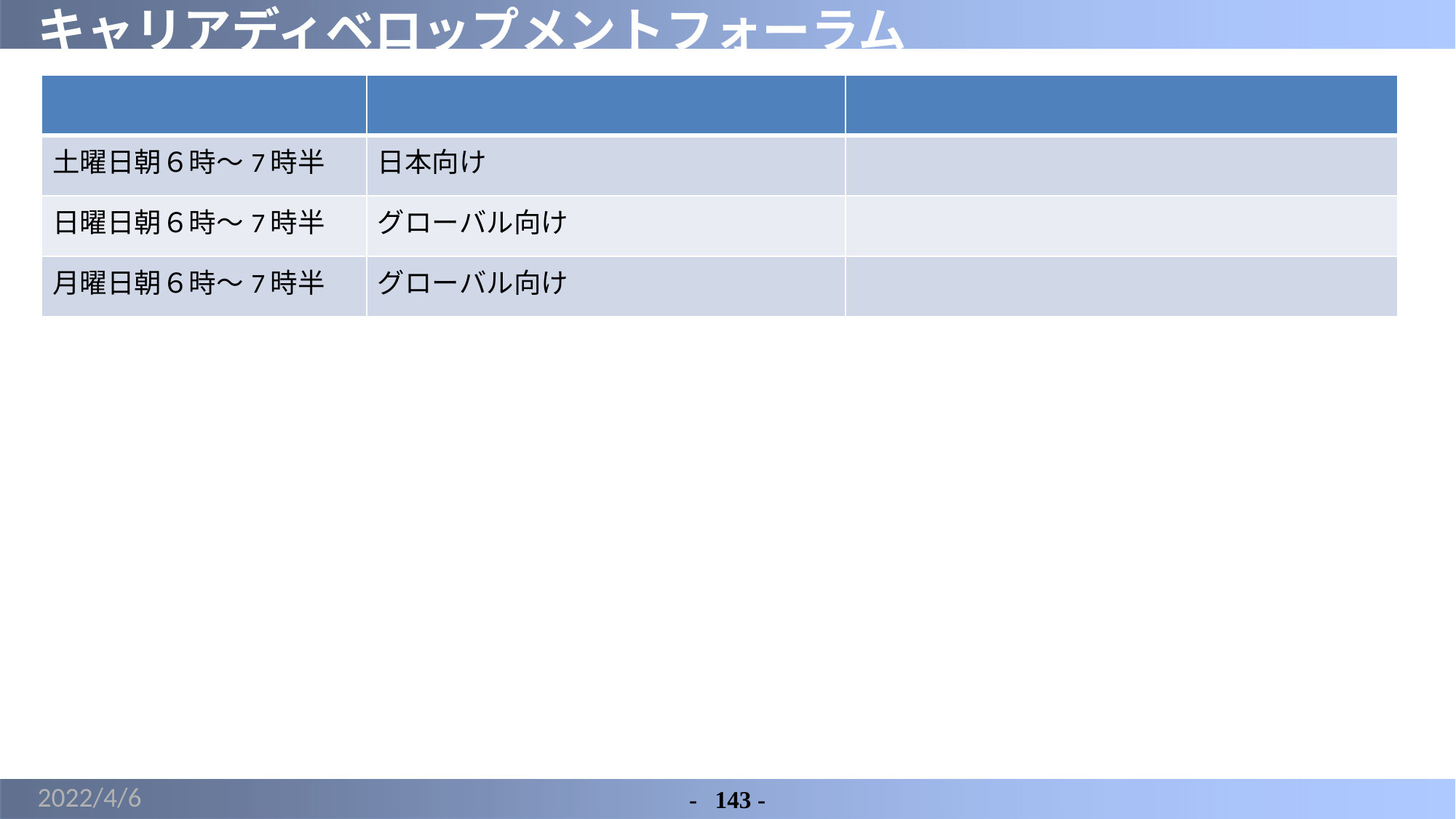

# キャリアディベロップメントフォーラム
|  |  |  |
| --- | --- | --- |
| 土曜日朝６時～7時半 | 日本向け |  |
| 日曜日朝６時～7時半 | グローバル向け |  |
| 月曜日朝６時～7時半 | グローバル向け |  |
2022/4/6
-	143 -